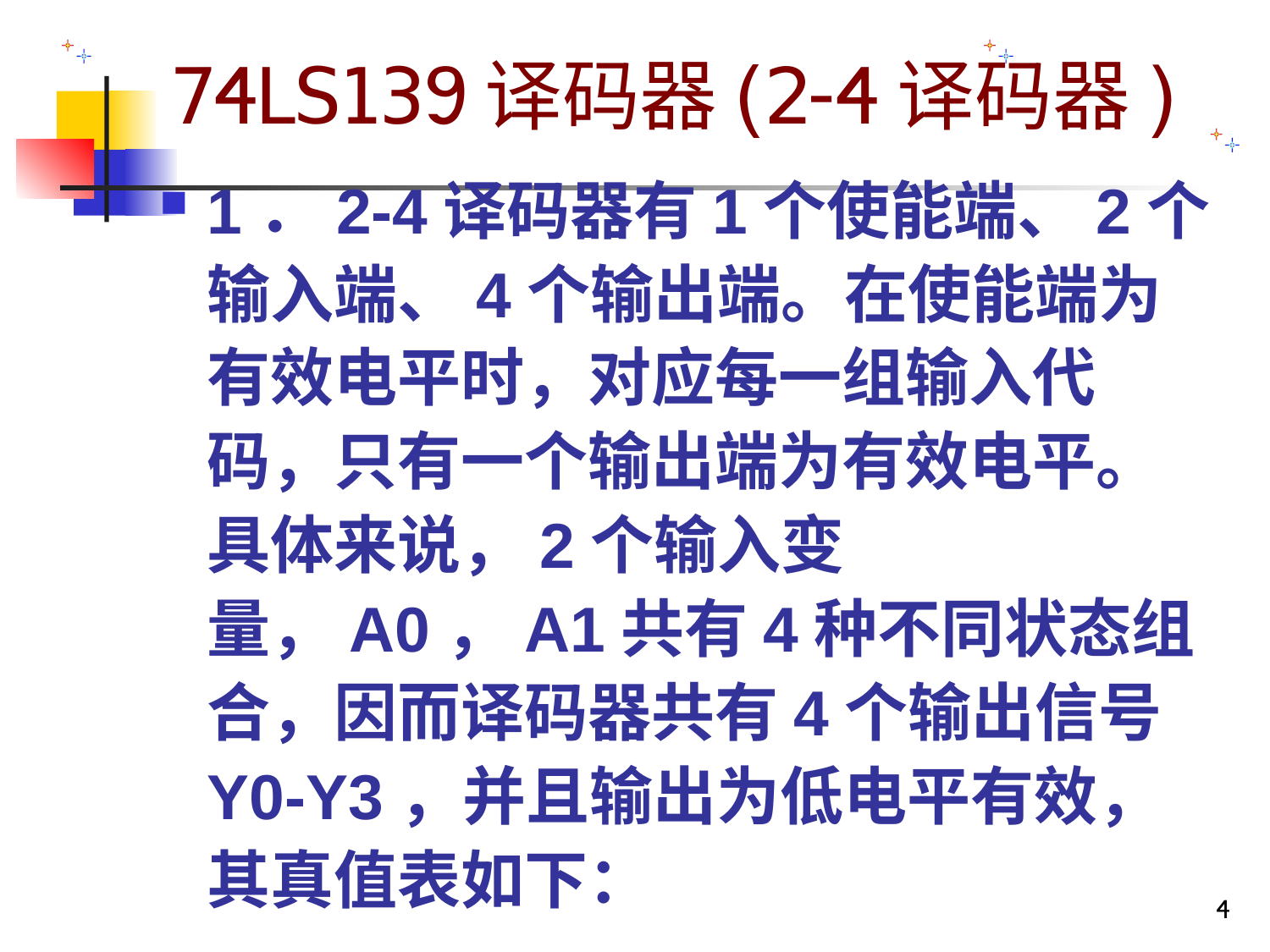

# 74LS139译码器(2-4译码器)
1．2-4译码器有1个使能端、2个输入端、4个输出端。在使能端为有效电平时，对应每一组输入代码，只有一个输出端为有效电平。具体来说，2个输入变量，A0，A1共有4种不同状态组合，因而译码器共有4个输出信号Y0-Y3，并且输出为低电平有效，其真值表如下：

4